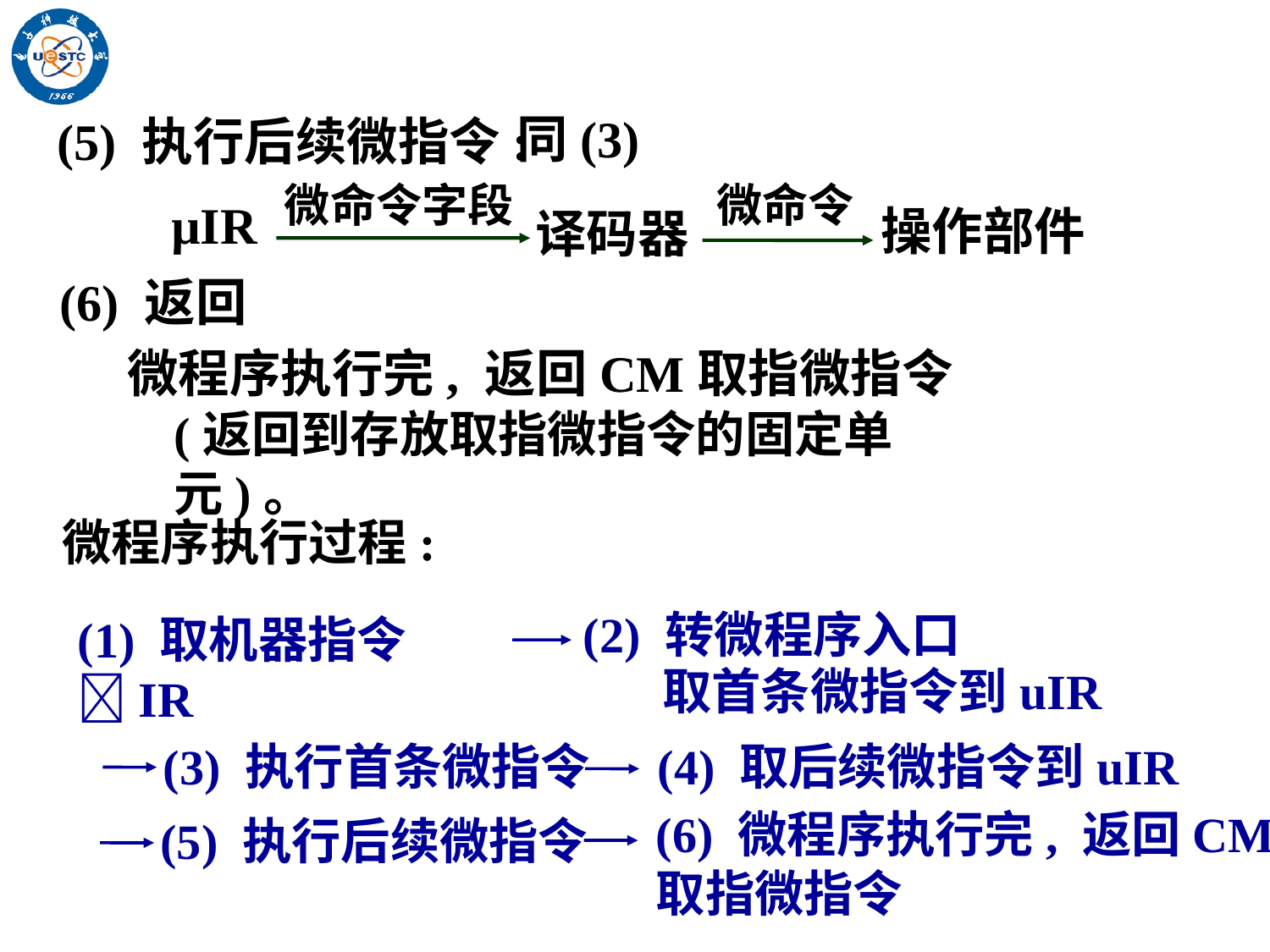

同(3)
(5) 执行后续微指令:
微命令字段
微命令
µIR
操作部件
译码器

(6) 返回
微程序执行完, 返回CM取指微指令
(返回到存放取指微指令的固定单元)。
微程序执行过程:
(2) 转微程序入口
      取首条微指令到uIR
(1) 取机器指令→IR

(4) 取后续微指令到uIR
(3) 执行首条微指令

(6) 微程序执行完, 返回CM取指微指令
(5) 执行后续微指令